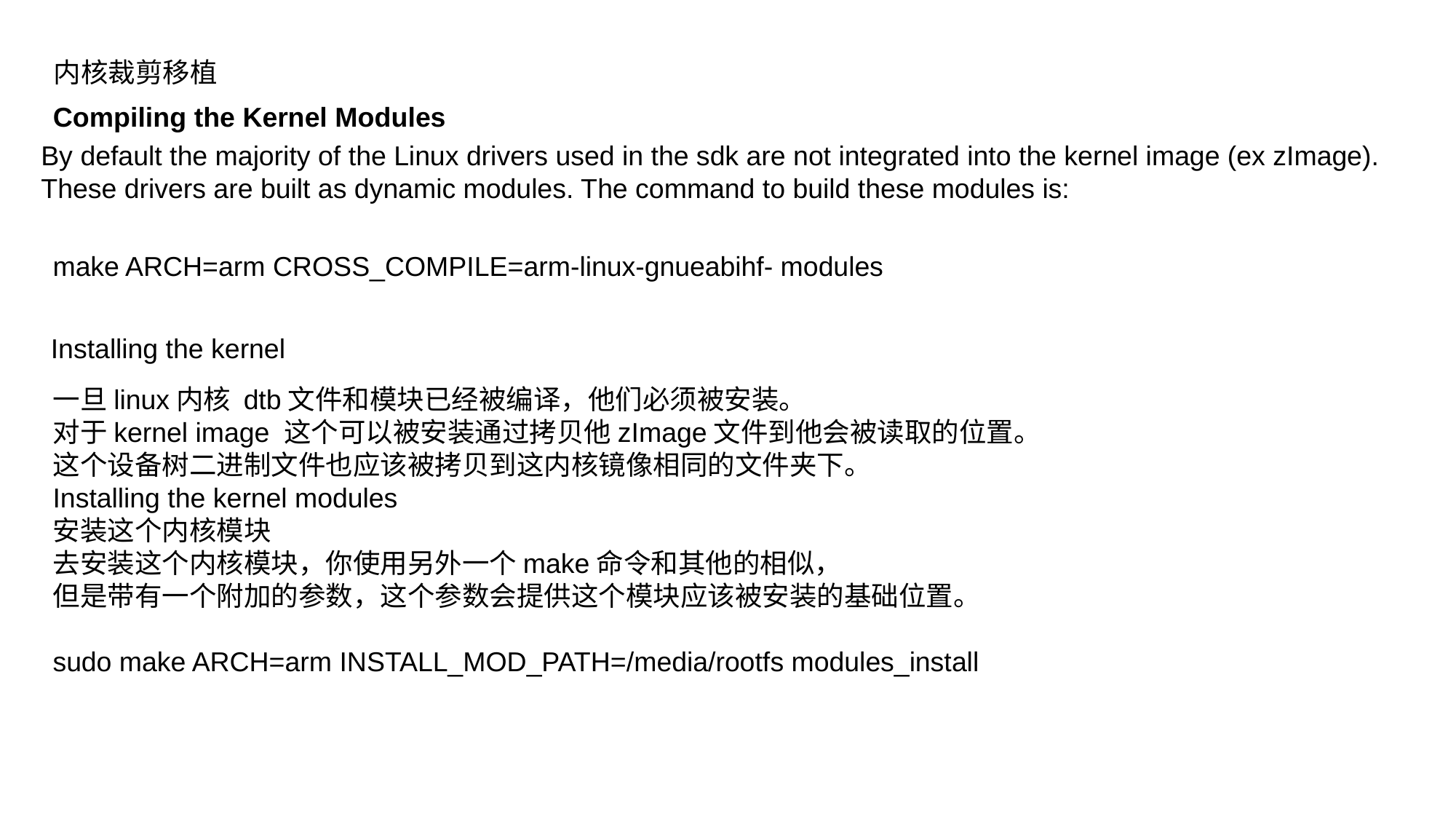

内核裁剪移植
Compiling the Kernel Modules
By default the majority of the Linux drivers used in the sdk are not integrated into the kernel image (ex zImage).
These drivers are built as dynamic modules. The command to build these modules is:

make ARCH=arm CROSS_COMPILE=arm-linux-gnueabihf- modules
Installing the kernel
一旦linux内核 dtb文件和模块已经被编译，他们必须被安装。
对于kernel image 这个可以被安装通过拷贝他zImage文件到他会被读取的位置。
这个设备树二进制文件也应该被拷贝到这内核镜像相同的文件夹下。
Installing the kernel modules
安装这个内核模块
去安装这个内核模块，你使用另外一个make命令和其他的相似，
但是带有一个附加的参数，这个参数会提供这个模块应该被安装的基础位置。

sudo make ARCH=arm INSTALL_MOD_PATH=/media/rootfs modules_install